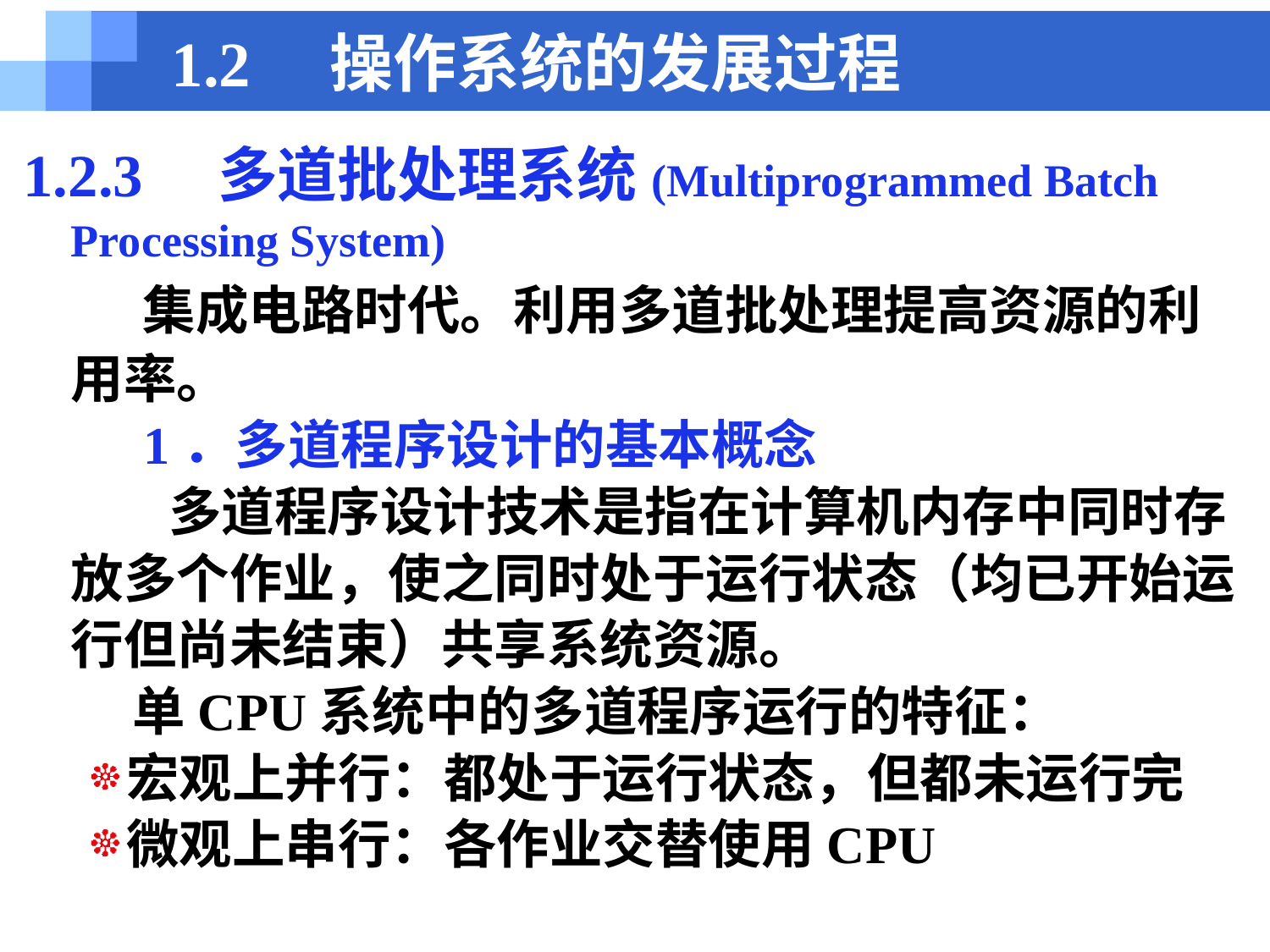

# 1.2　操作系统的发展过程
1.2.3　多道批处理系统(Multiprogrammed Batch Processing System)
　　集成电路时代。利用多道批处理提高资源的利用率。
         1．多道程序设计的基本概念
           多道程序设计技术是指在计算机内存中同时存放多个作业，使之同时处于运行状态（均已开始运行但尚未结束）共享系统资源。
        单CPU系统中的多道程序运行的特征：
宏观上并行：都处于运行状态，但都未运行完
微观上串行：各作业交替使用CPU